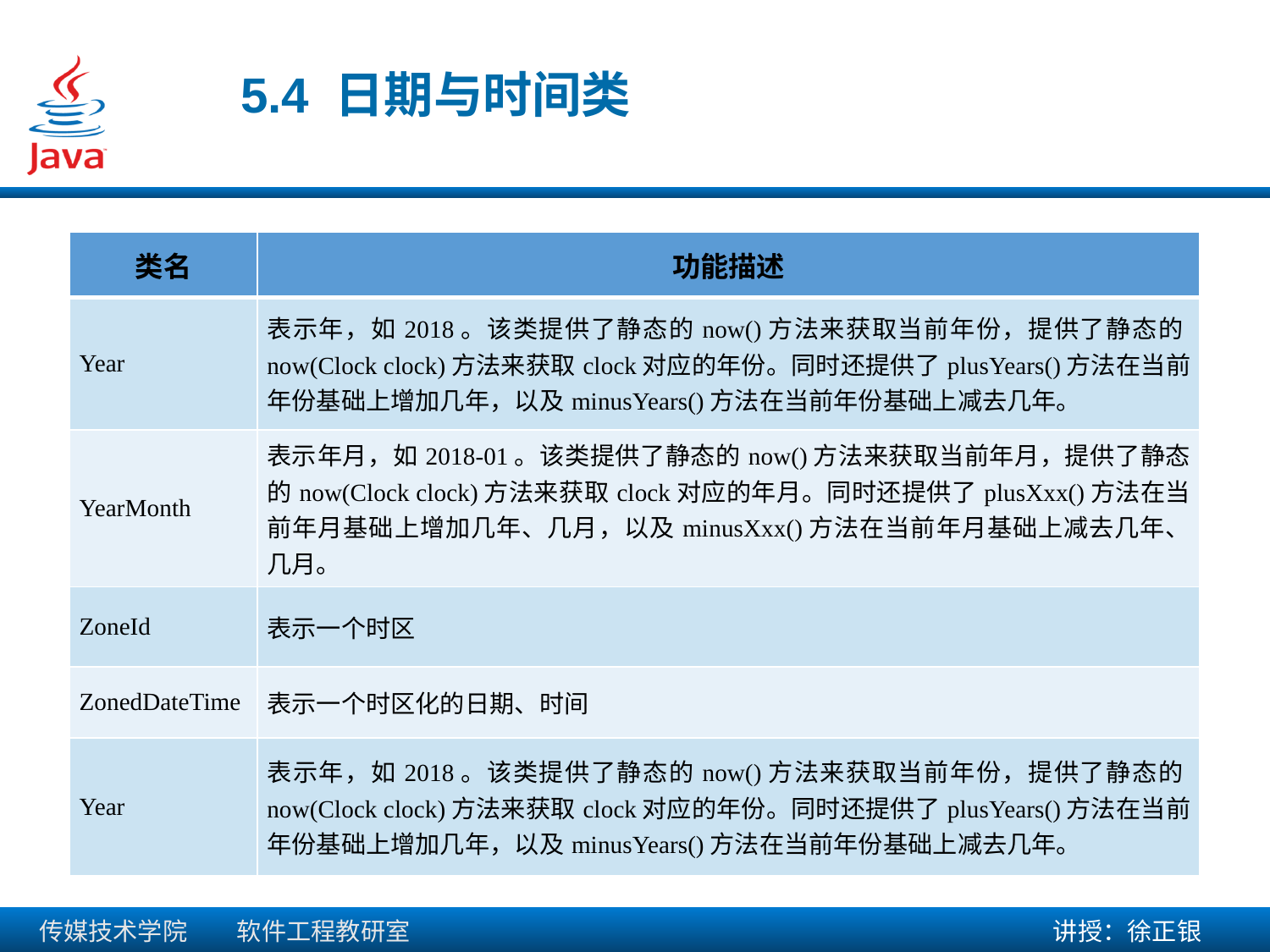

5.4 日期与时间类
| 类名 | 功能描述 |
| --- | --- |
| Year | 表示年，如2018。该类提供了静态的now()方法来获取当前年份，提供了静态的now(Clock clock)方法来获取clock对应的年份。同时还提供了plusYears()方法在当前年份基础上增加几年，以及minusYears()方法在当前年份基础上减去几年。 |
| YearMonth | 表示年月，如2018-01。该类提供了静态的now()方法来获取当前年月，提供了静态的now(Clock clock)方法来获取clock对应的年月。同时还提供了plusXxx()方法在当前年月基础上增加几年、几月，以及minusXxx()方法在当前年月基础上减去几年、几月。 |
| ZoneId | 表示一个时区 |
| ZonedDateTime | 表示一个时区化的日期、时间 |
| Year | 表示年，如2018。该类提供了静态的now()方法来获取当前年份，提供了静态的now(Clock clock)方法来获取clock对应的年份。同时还提供了plusYears()方法在当前年份基础上增加几年，以及minusYears()方法在当前年份基础上减去几年。 |